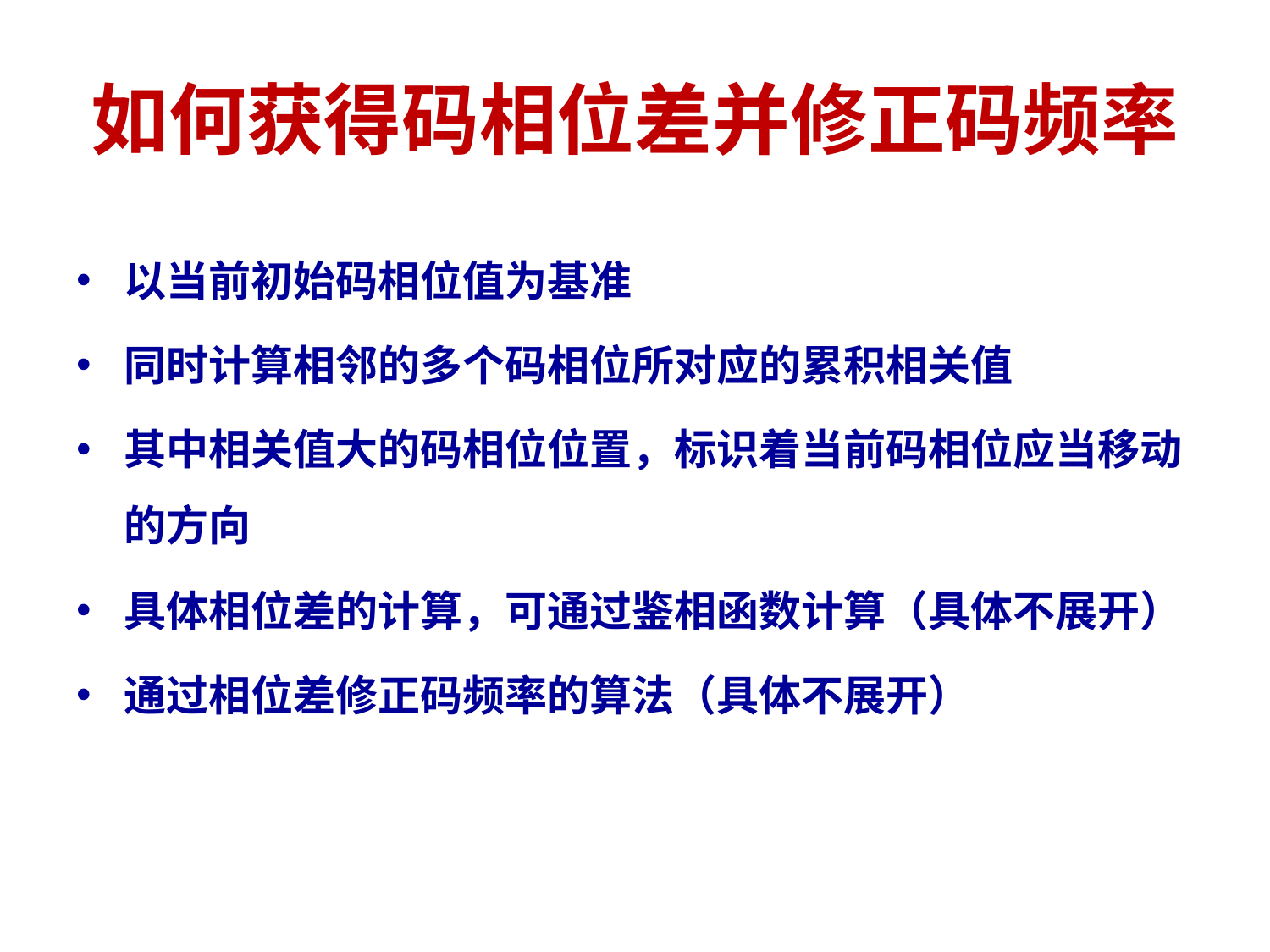

# 如何获得码相位差并修正码频率
以当前初始码相位值为基准
同时计算相邻的多个码相位所对应的累积相关值
其中相关值大的码相位位置，标识着当前码相位应当移动的方向
具体相位差的计算，可通过鉴相函数计算（具体不展开）
通过相位差修正码频率的算法（具体不展开）